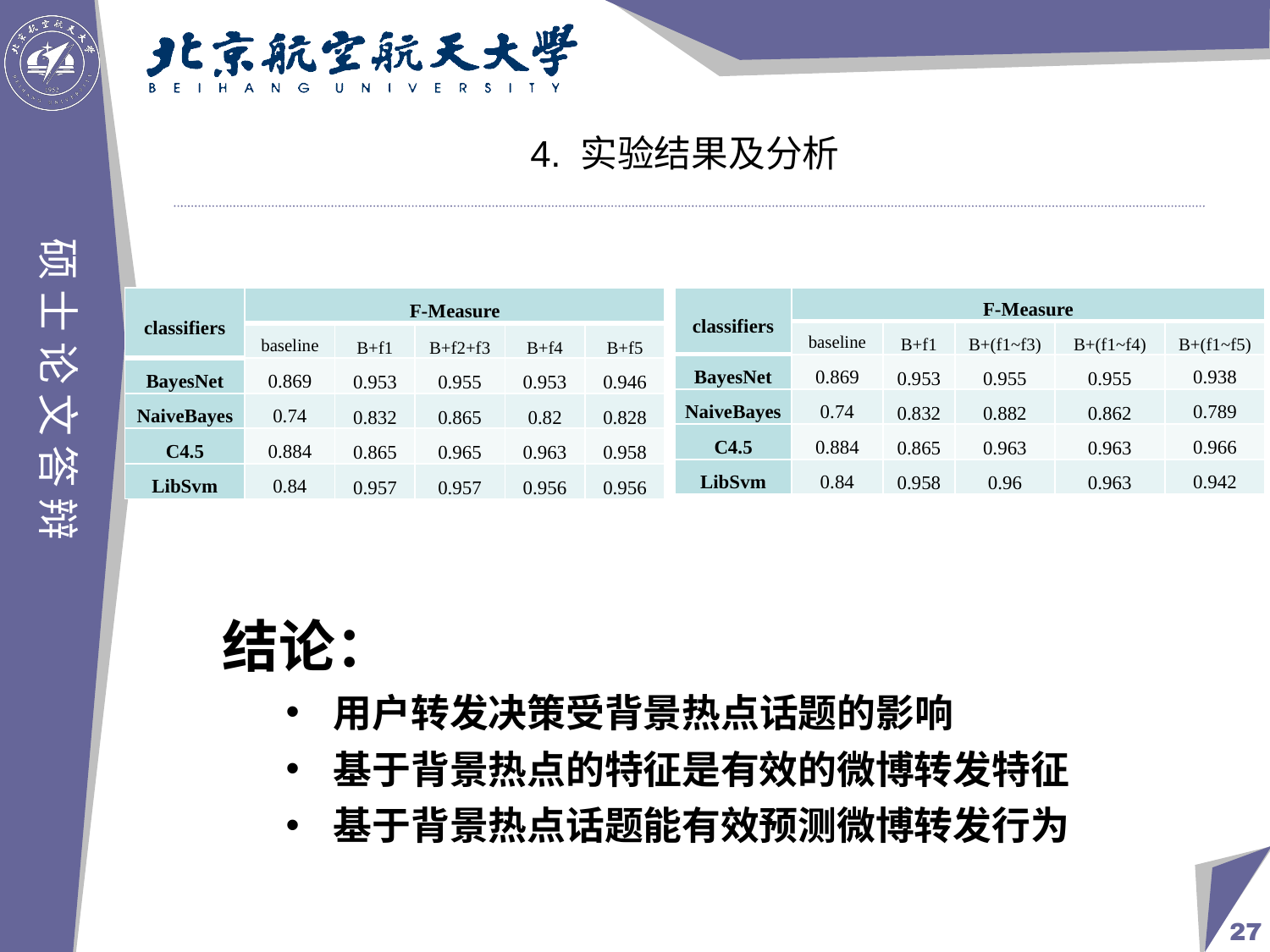

# 4. 实验结果及分析
| classifiers | F-Measure |  |  |  |  |
| --- | --- | --- | --- | --- | --- |
|  | baseline | B+f1 | B+f2+f3 | B+f4 | B+f5 |
| BayesNet | 0.869 | 0.953 | 0.955 | 0.953 | 0.946 |
| NaiveBayes | 0.74 | 0.832 | 0.865 | 0.82 | 0.828 |
| C4.5 | 0.884 | 0.865 | 0.965 | 0.963 | 0.958 |
| LibSvm | 0.84 | 0.957 | 0.957 | 0.956 | 0.956 |
| classifiers | F-Measure |  |  |  |  |
| --- | --- | --- | --- | --- | --- |
|  | baseline | B+f1 | B+(f1~f3) | B+(f1~f4) | B+(f1~f5) |
| BayesNet | 0.869 | 0.953 | 0.955 | 0.955 | 0.938 |
| NaiveBayes | 0.74 | 0.832 | 0.882 | 0.862 | 0.789 |
| C4.5 | 0.884 | 0.865 | 0.963 | 0.963 | 0.966 |
| LibSvm | 0.84 | 0.958 | 0.96 | 0.963 | 0.942 |
结论：
用户转发决策受背景热点话题的影响
基于背景热点的特征是有效的微博转发特征
基于背景热点话题能有效预测微博转发行为
27